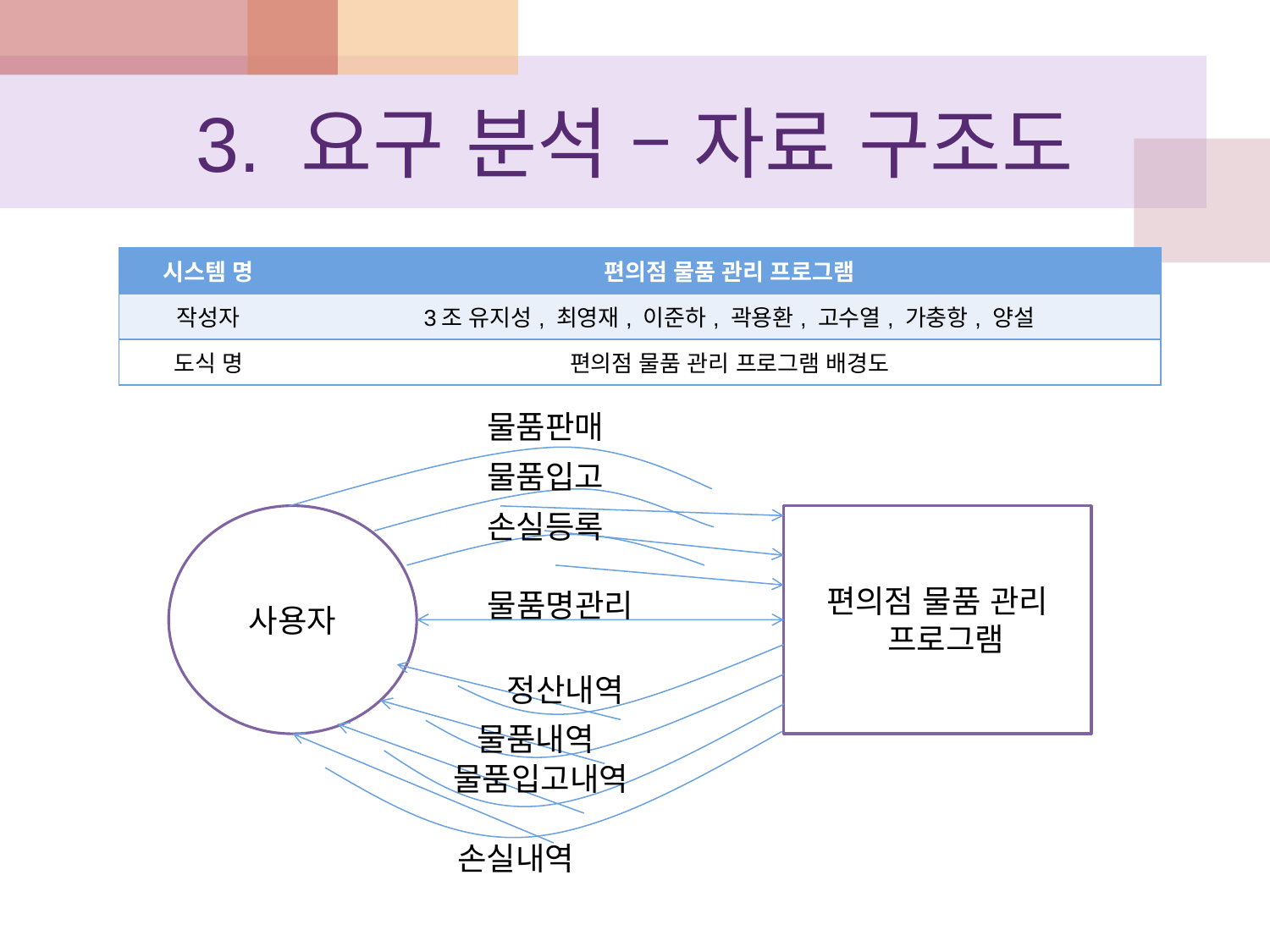

# 3. 요구 분석 – 자료 구조도
| 시스템 명 | 편의점 물품 관리 프로그램 |
| --- | --- |
| 작성자 | 3조 유지성, 최영재, 이준하, 곽용환, 고수열, 가충항, 양설 |
| 도식 명 | 편의점 물품 관리 프로그램 배경도 |
물품판매

물품입고

사용자
손실등록
편의점 물품 관리
 프로그램

물품명관리

정산내역

물품내역

물품입고내역
손실내역